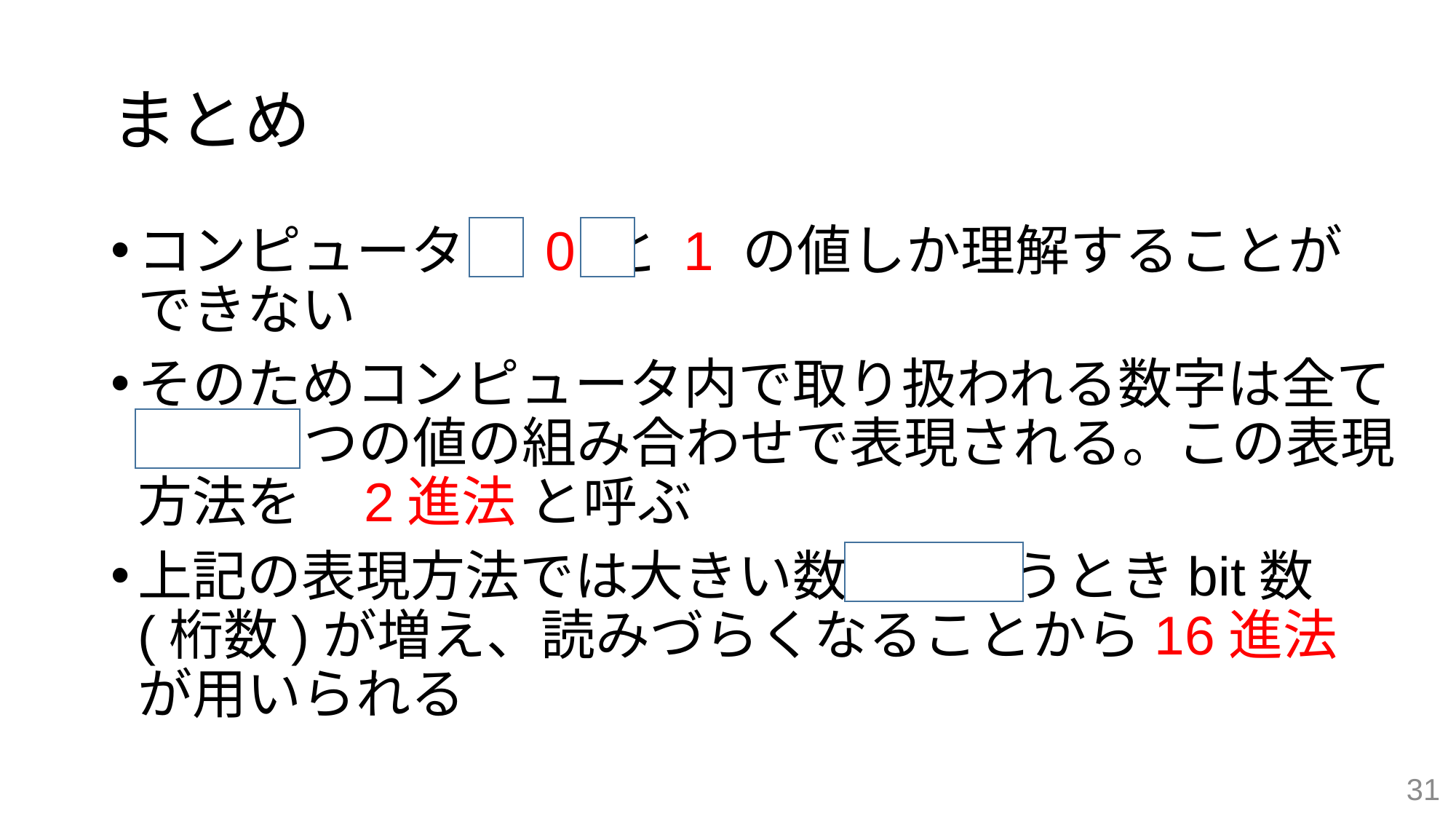

# まとめ

コンピュータは 0 と 1 の値しか理解することができない
そのためコンピュータ内で取り扱われる数字は全てこの2つの値の組み合わせで表現される。この表現方法を    2進法 と呼ぶ
上記の表現方法では大きい数値を扱うときbit数(桁数)が増え、読みづらくなることから16進法 が用いられる

31